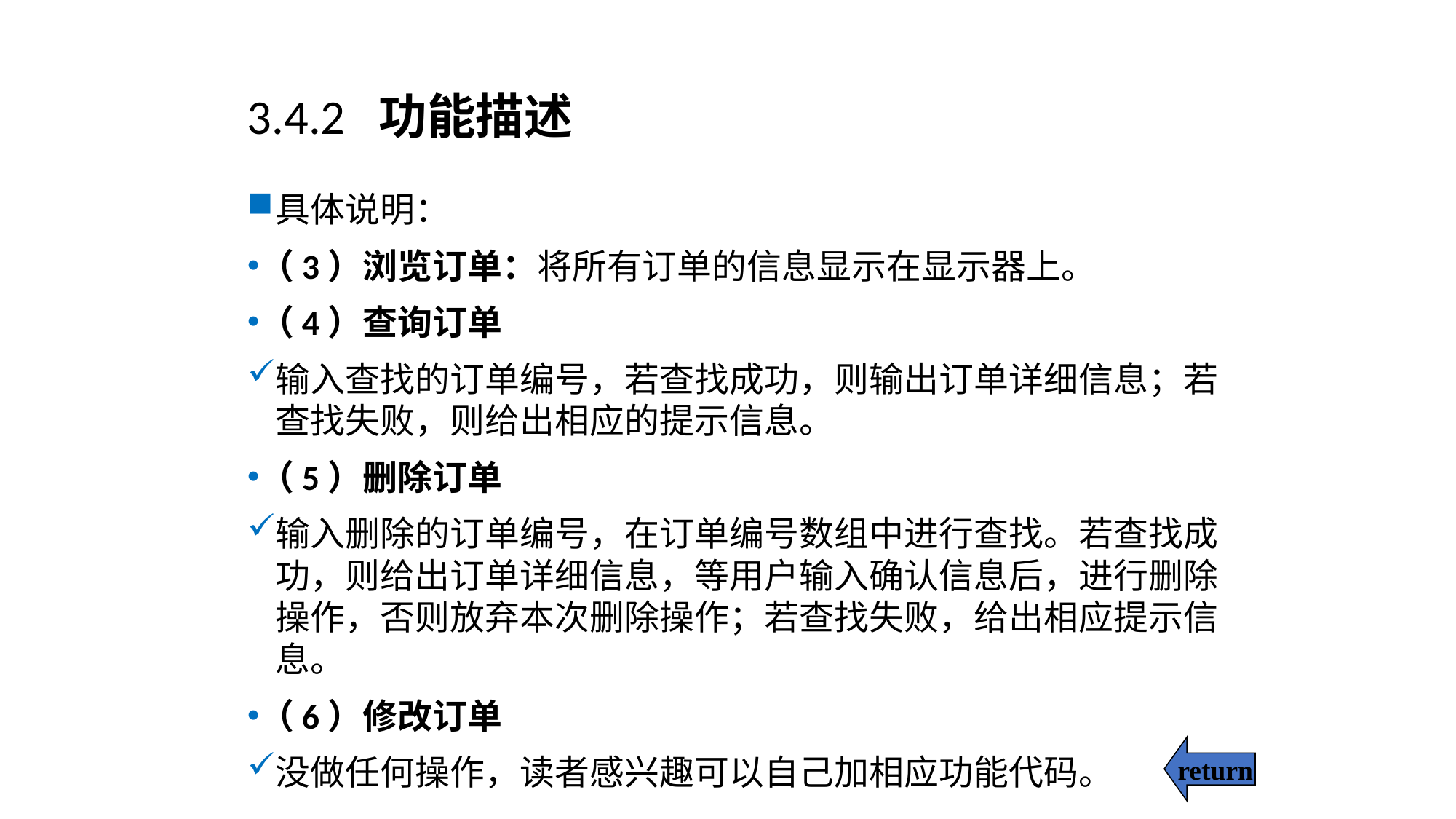

# 3.4.2  功能描述
具体说明：
（3）浏览订单：将所有订单的信息显示在显示器上。
（4）查询订单
输入查找的订单编号，若查找成功，则输出订单详细信息；若查找失败，则给出相应的提示信息。
（5）删除订单
输入删除的订单编号，在订单编号数组中进行查找。若查找成功，则给出订单详细信息，等用户输入确认信息后，进行删除操作，否则放弃本次删除操作；若查找失败，给出相应提示信息。
（6）修改订单
没做任何操作，读者感兴趣可以自己加相应功能代码。
return